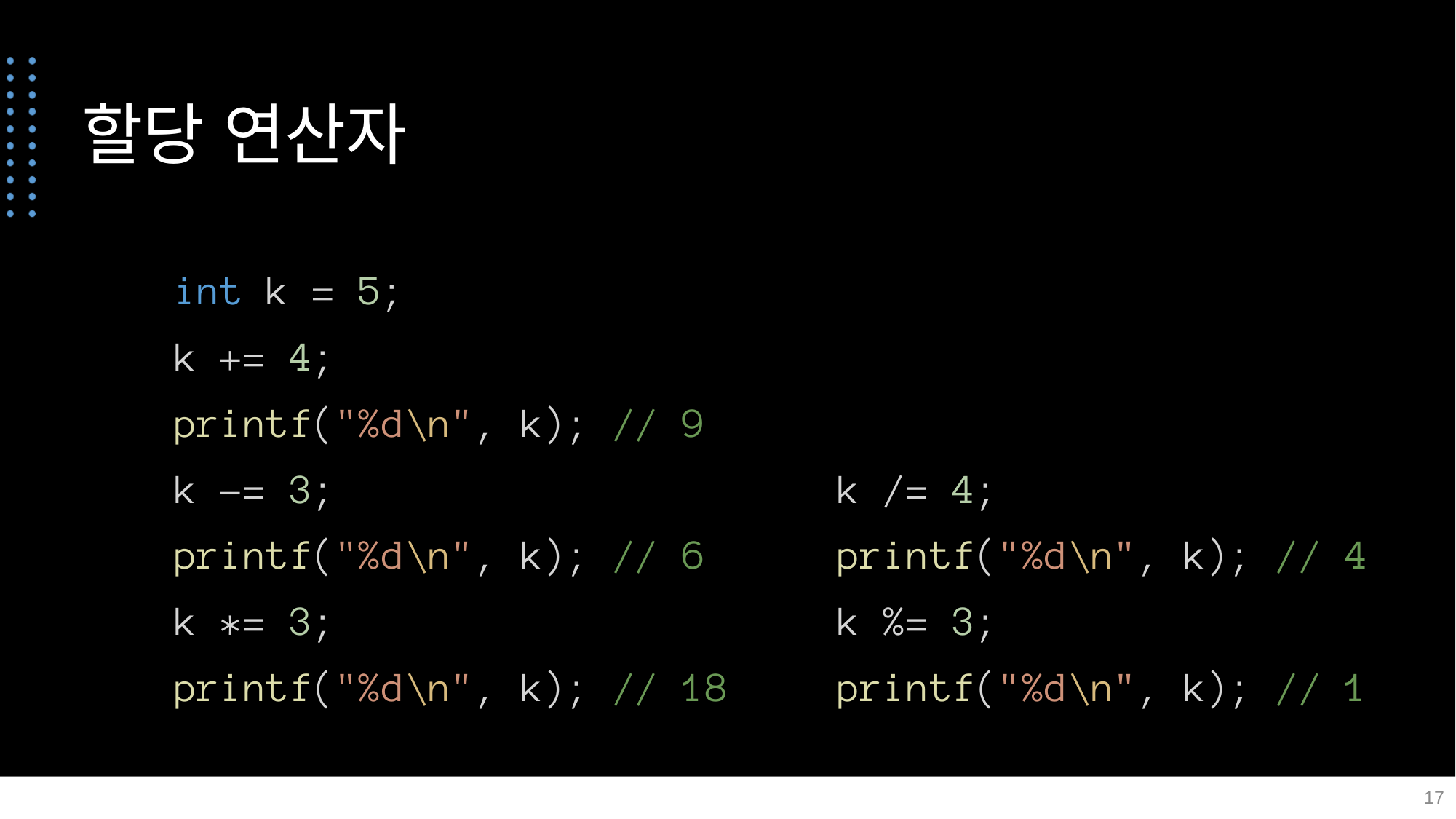

# 할당 연산자
    int k = 5;
    k += 4;
    printf("%d\n", k); // 9
    k -= 3;
    printf("%d\n", k); // 6
    k *= 3;
    printf("%d\n", k); // 18

    k /= 4;
    printf("%d\n", k); // 4
    k %= 3;
    printf("%d\n", k); // 1
17